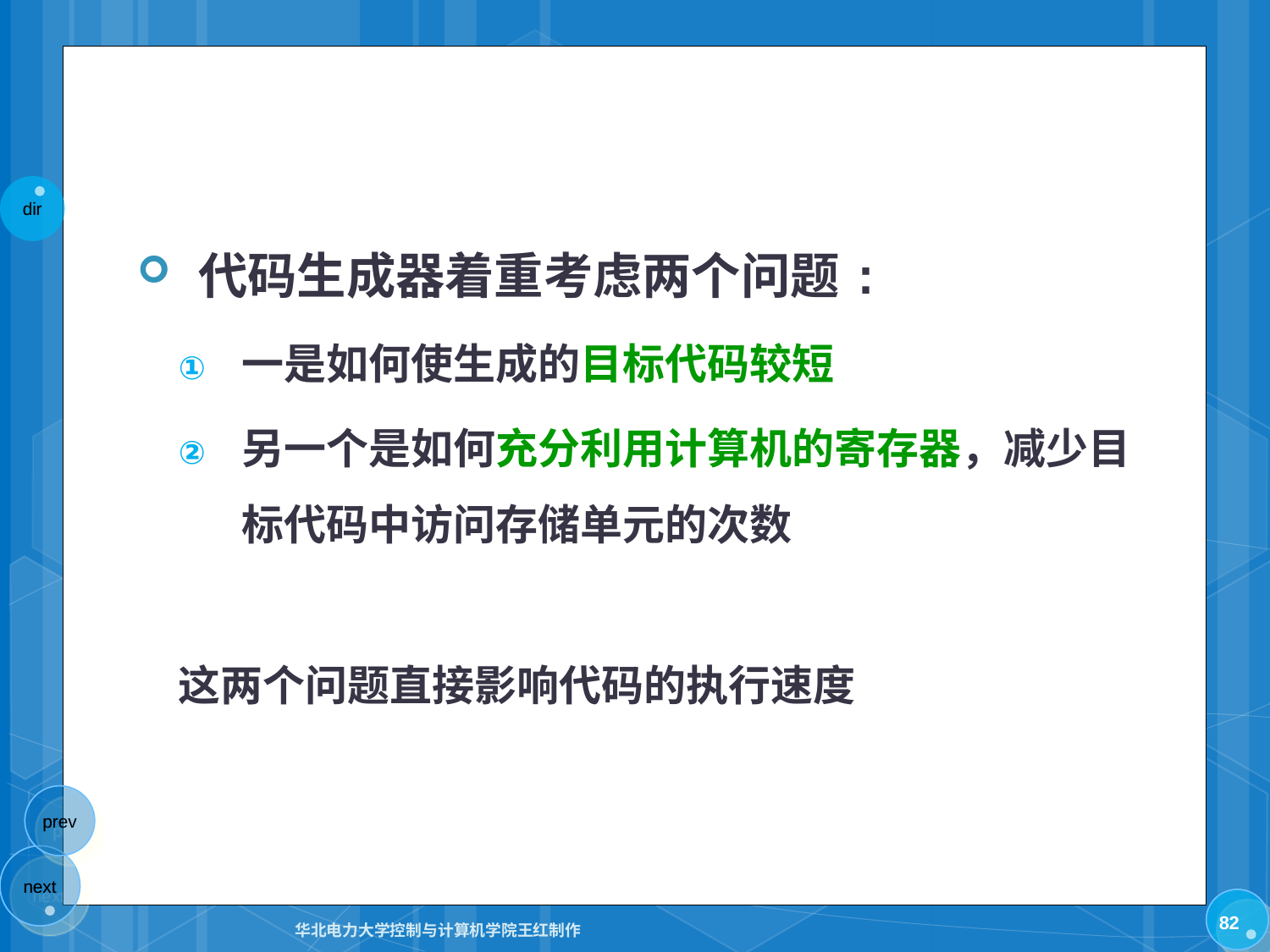

#
 代码生成器着重考虑两个问题:
一是如何使生成的目标代码较短
另一个是如何充分利用计算机的寄存器，减少目标代码中访问存储单元的次数

这两个问题直接影响代码的执行速度
82
华北电力大学控制与计算机学院王红制作